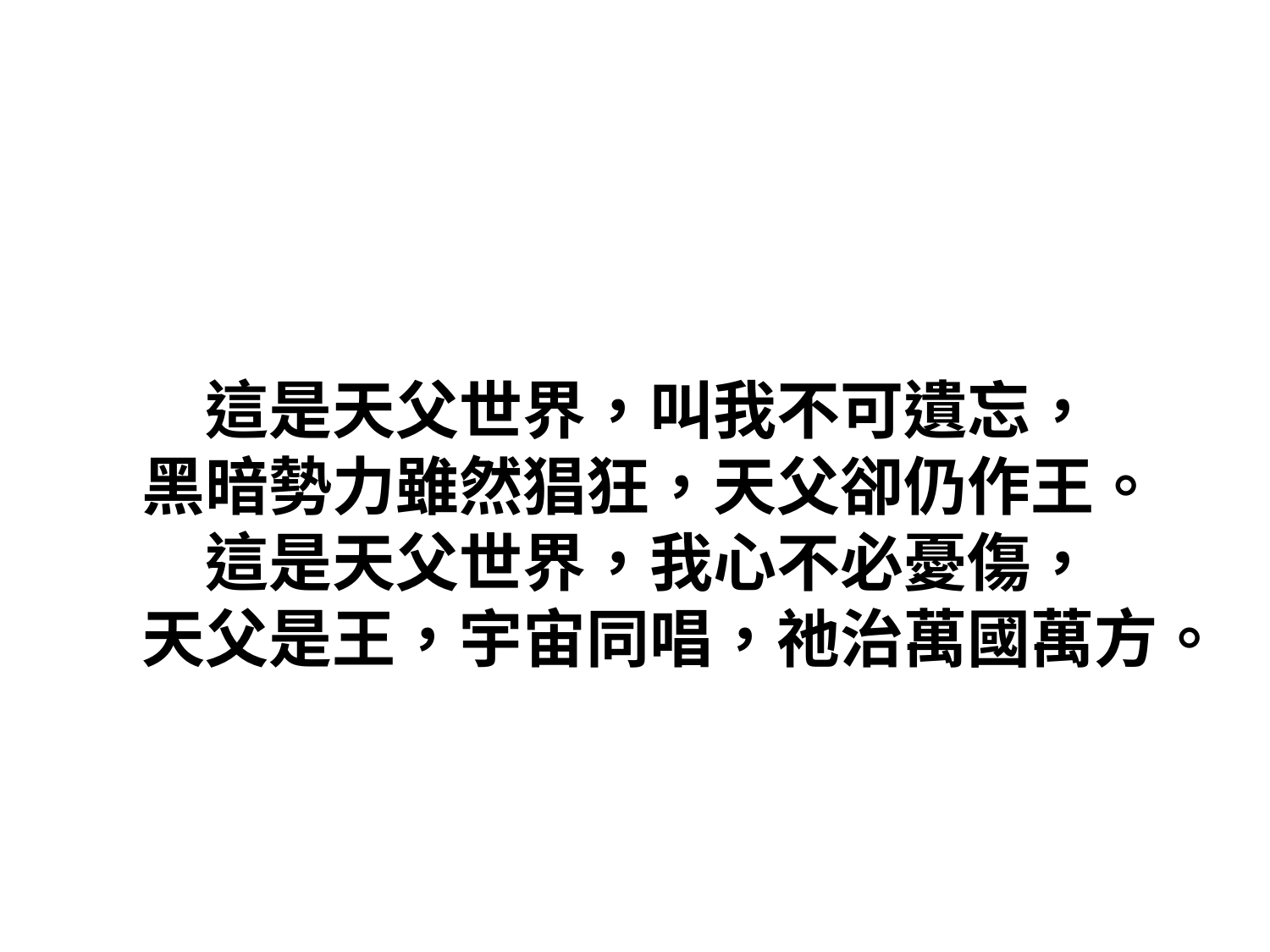

#
這是天父世界，叫我不可遺忘，
黑暗勢力雖然猖狂，天父卻仍作王。
這是天父世界，我心不必憂傷，
天父是王，宇宙同唱，祂治萬國萬方。